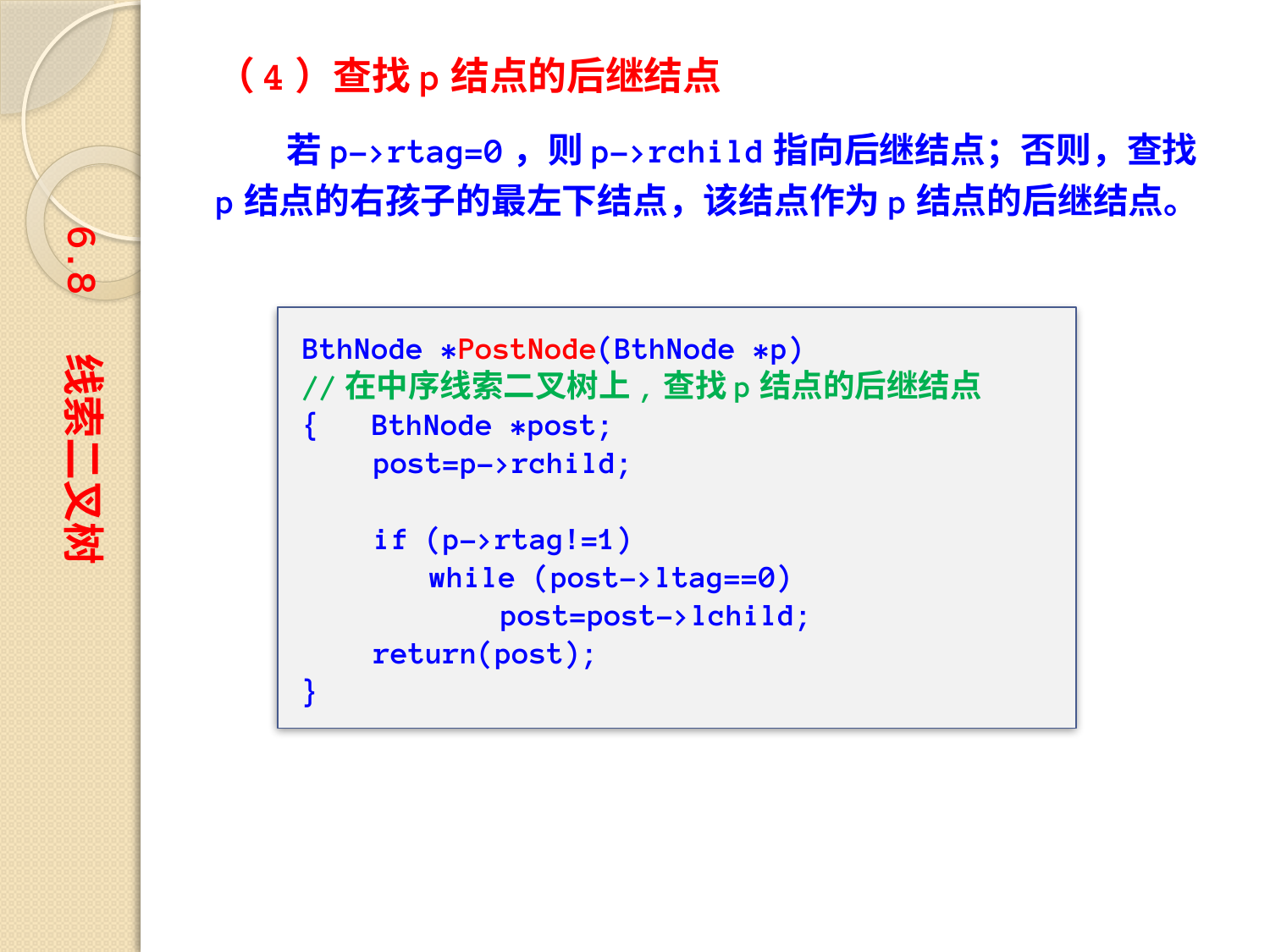

（4）查找p结点的后继结点
　　若p->rtag=0，则p->rchild指向后继结点；否则，查找p结点的右孩子的最左下结点，该结点作为p结点的后继结点。
6.8  线索二叉树
BthNode *PostNode(BthNode *p)
//在中序线索二叉树上,查找p结点的后继结点
{   BthNode *post;
　　post=p->rchild;
　　if (p->rtag!=1)
	while (post->ltag==0)
	　　post=post->lchild;
　　return(post);
}